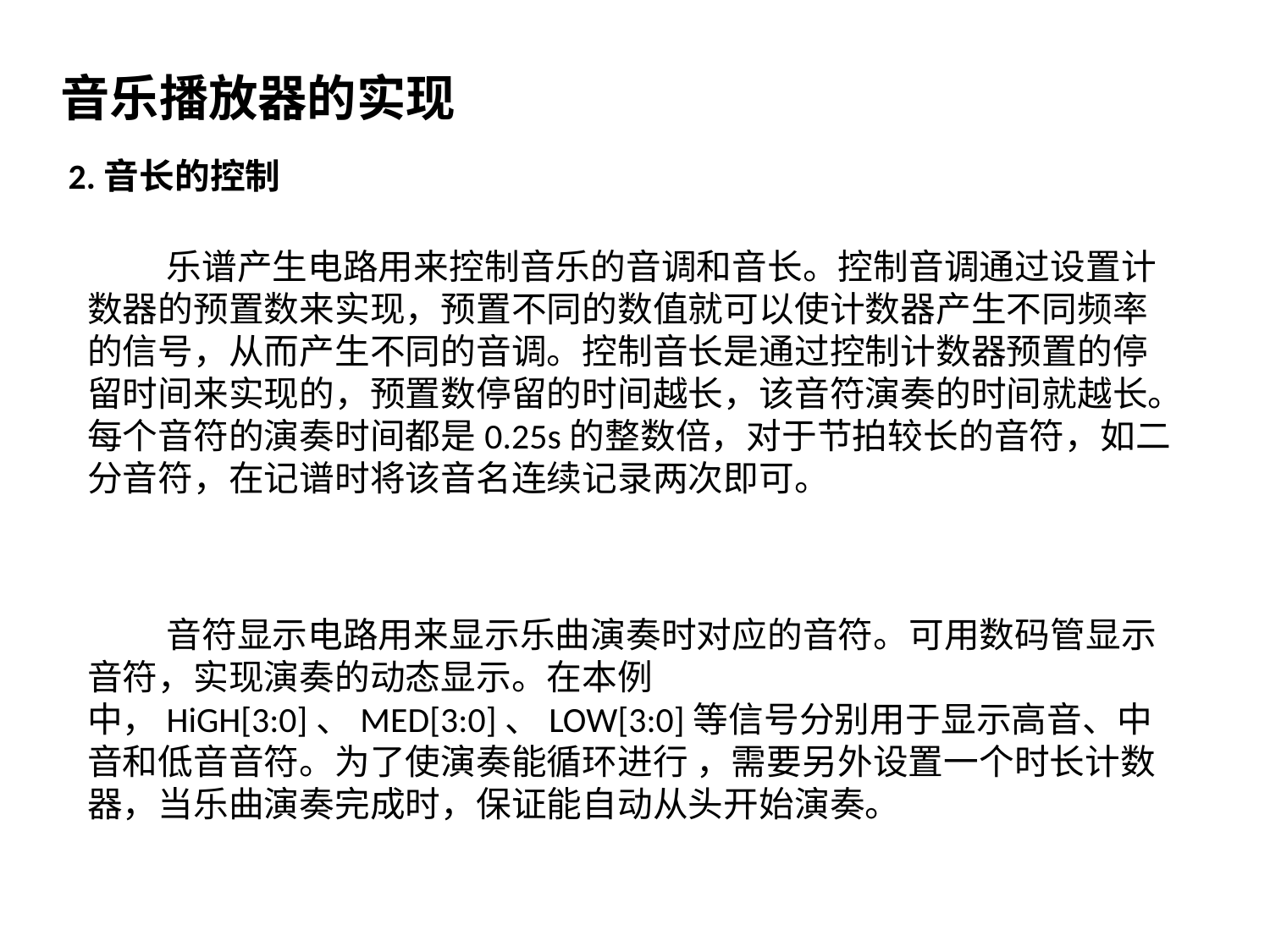

音乐播放器的实现
2.音长的控制
         乐谱产生电路用来控制音乐的音调和音长。控制音调通过设置计数器的预置数来实现，预置不同的数值就可以使计数器产生不同频率的信号，从而产生不同的音调。控制音长是通过控制计数器预置的停留时间来实现的，预置数停留的时间越长，该音符演奏的时间就越长。每个音符的演奏时间都是0.25s的整数倍，对于节拍较长的音符，如二分音符，在记谱时将该音名连续记录两次即可。
         音符显示电路用来显示乐曲演奏时对应的音符。可用数码管显示音符，实现演奏的动态显示。在本例中，HiGH[3:0]、MED[3:0]、LOW[3:0]等信号分别用于显示高音、中音和低音音符。为了使演奏能循环进行 ，需要另外设置一个时长计数器，当乐曲演奏完成时，保证能自动从头开始演奏。